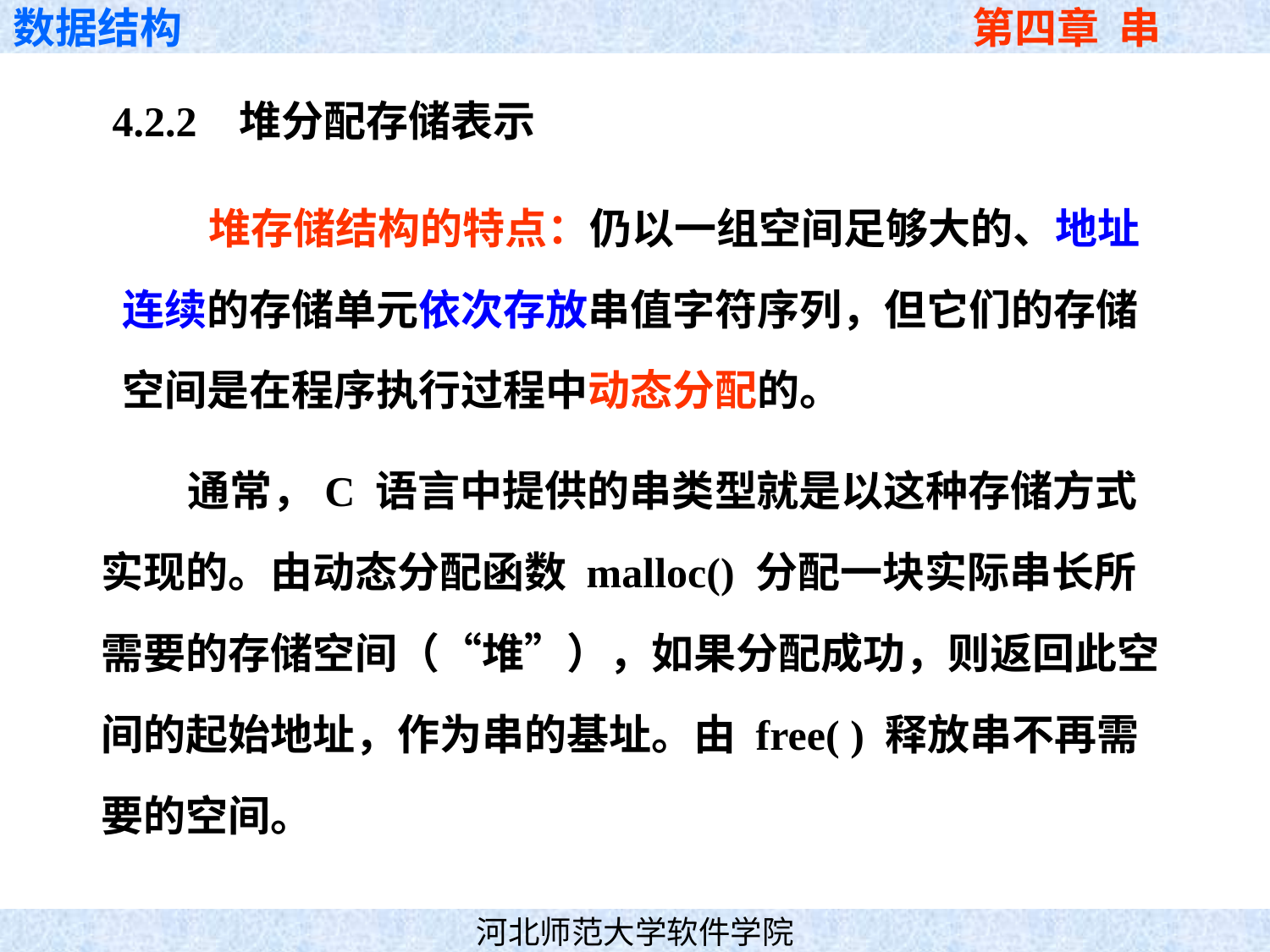

4.2.2   堆分配存储表示
        堆存储结构的特点：仍以一组空间足够大的、地址
连续的存储单元依次存放串值字符序列，但它们的存储
空间是在程序执行过程中动态分配的。
        通常，C 语言中提供的串类型就是以这种存储方式
实现的。由动态分配函数 malloc() 分配一块实际串长所
需要的存储空间（“堆”），如果分配成功，则返回此空
间的起始地址，作为串的基址。由 free( ) 释放串不再需
要的空间。